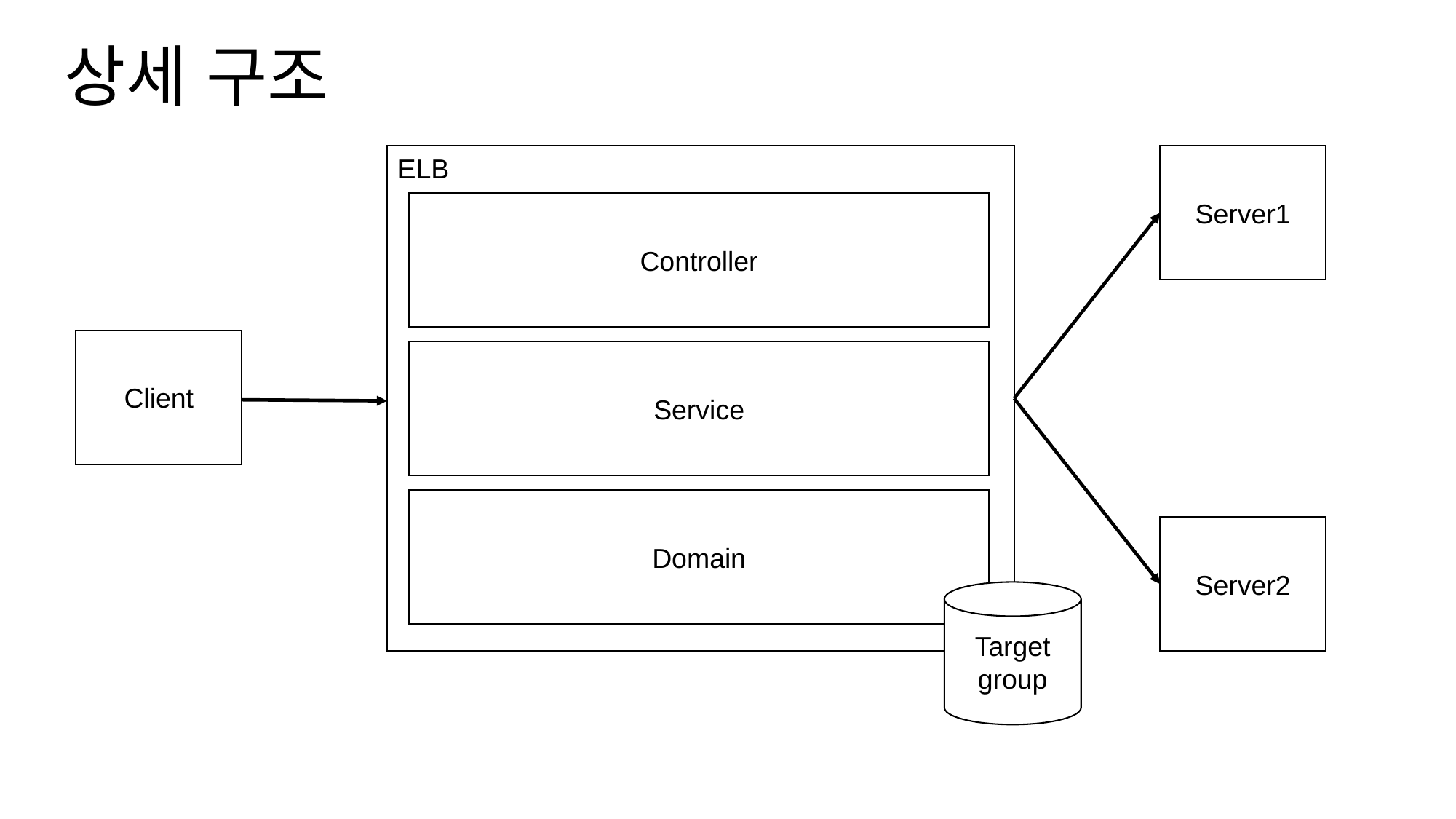

# 상세 구조
ELB
Server1
Controller
Client
Service
Domain
Server2
Target
group